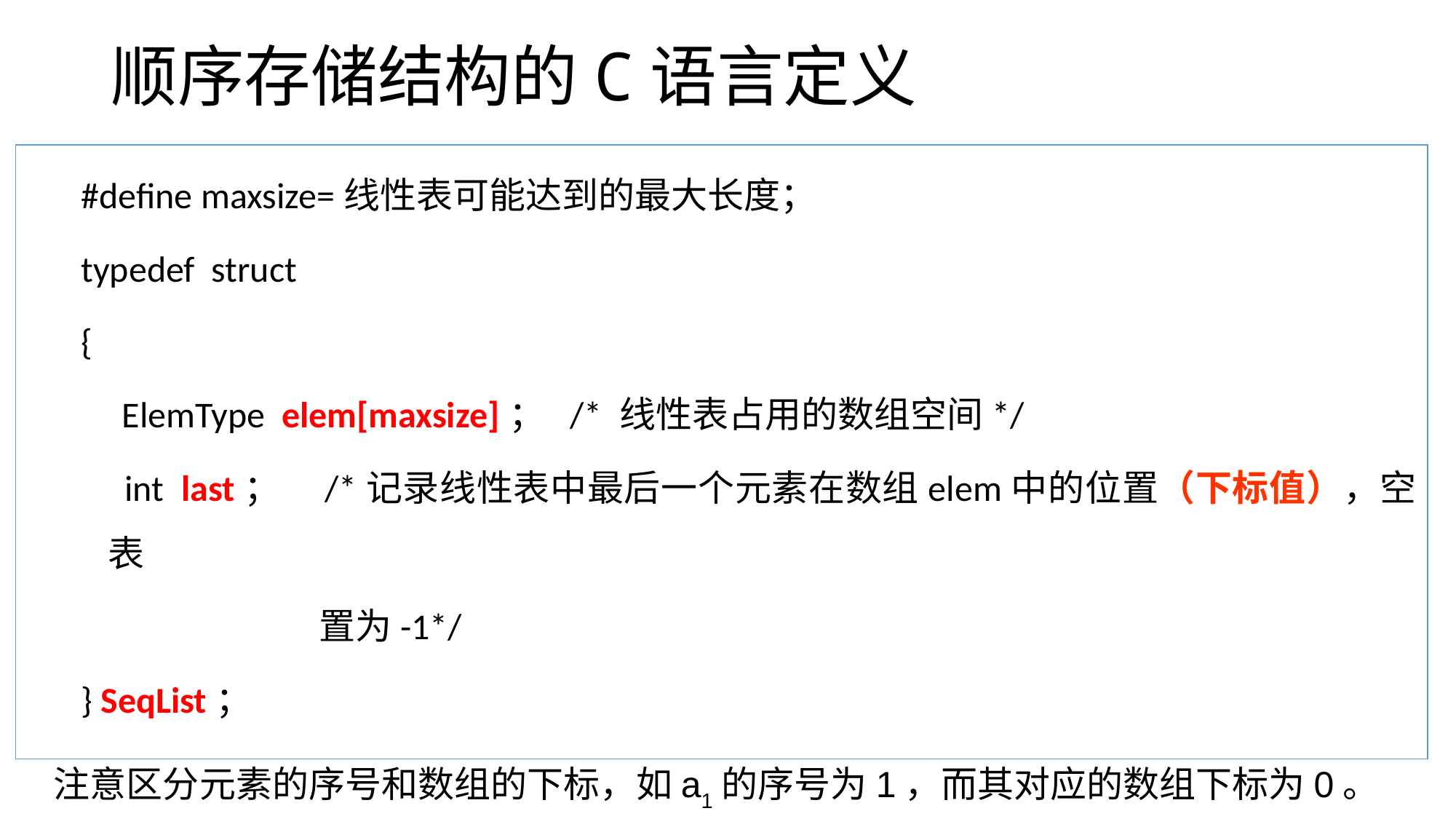

# 顺序存储结构的C语言定义
#define maxsize=线性表可能达到的最大长度；
typedef  struct
{
     ElemType  elem[maxsize]；  /* 线性表占用的数组空间*/
     int  last；    /*记录线性表中最后一个元素在数组elem中的位置（下标值），空表
                            置为-1*/
} SeqList；
	注意区分元素的序号和数组的下标，如a1的序号为1，而其对应的数组下标为0。

9